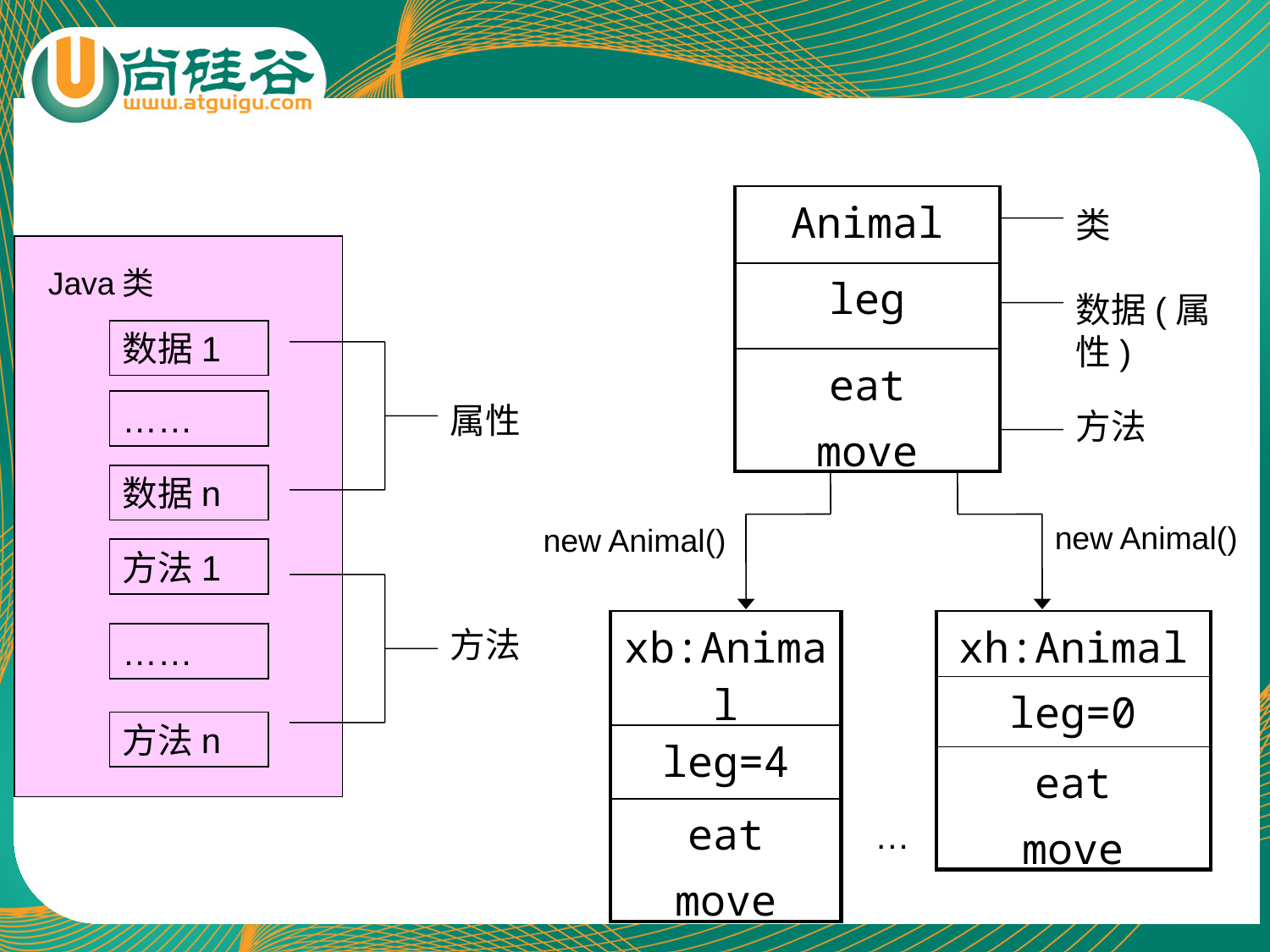

| Animal |
| --- |
| leg |
| eat move |
类

Java类
数据1

……
属性

数据n

方法1

方法
……

方法n

数据(属性)

方法

new Animal()
new Animal()

| xb:Animal |
| --- |
| leg=4 |
| eat move |
| xh:Animal |
| --- |
| leg=0 |
| eat move |
…